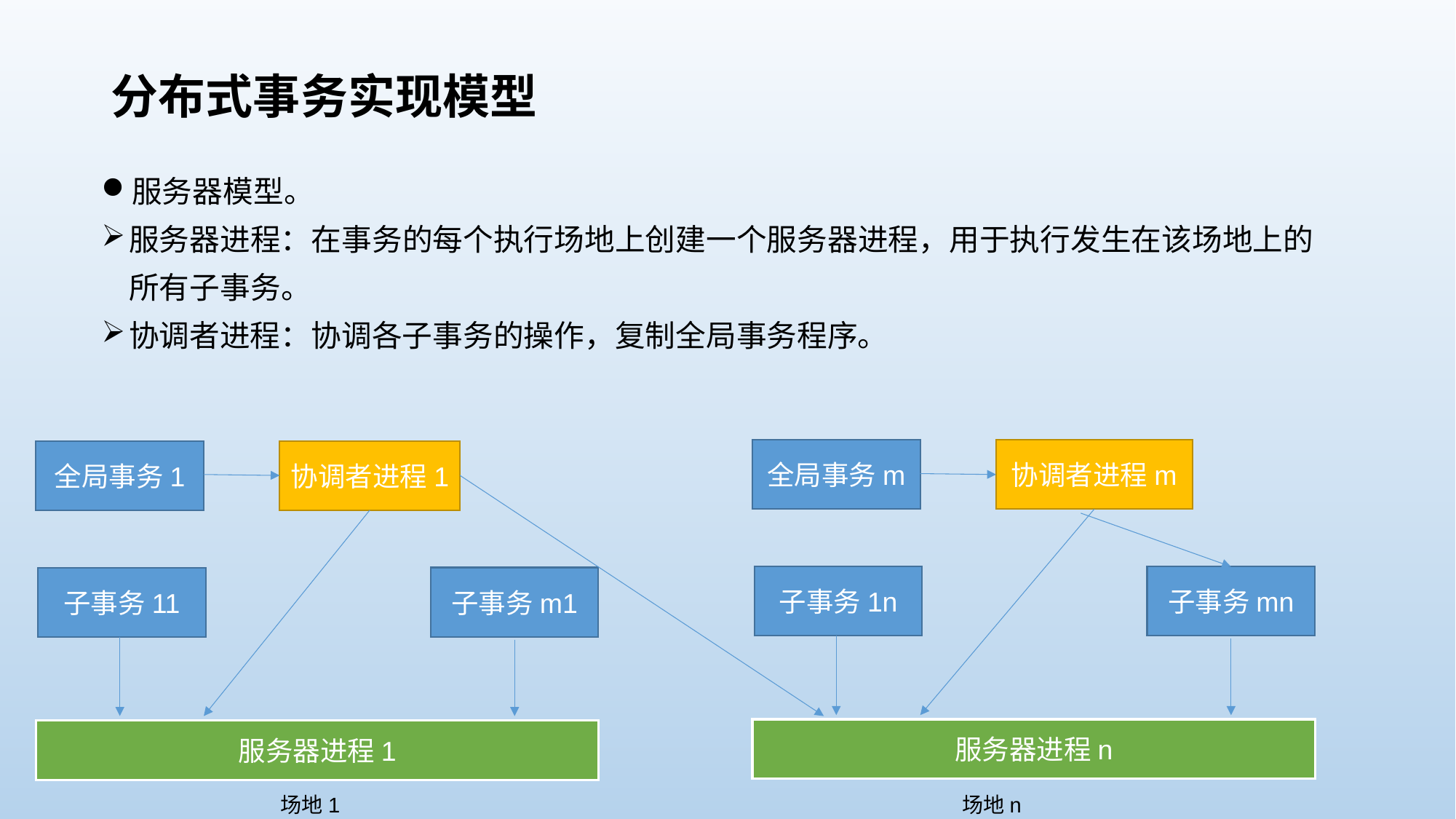

# 分布式事务实现模型
服务器模型。
服务器进程：在事务的每个执行场地上创建一个服务器进程，用于执行发生在该场地上的
   所有子事务。
协调者进程：协调各子事务的操作，复制全局事务程序。
全局事务m
协调者进程m
全局事务1
协调者进程1
子事务mn
子事务1n
子事务m1
子事务11
服务器进程n
服务器进程1
场地1
场地n